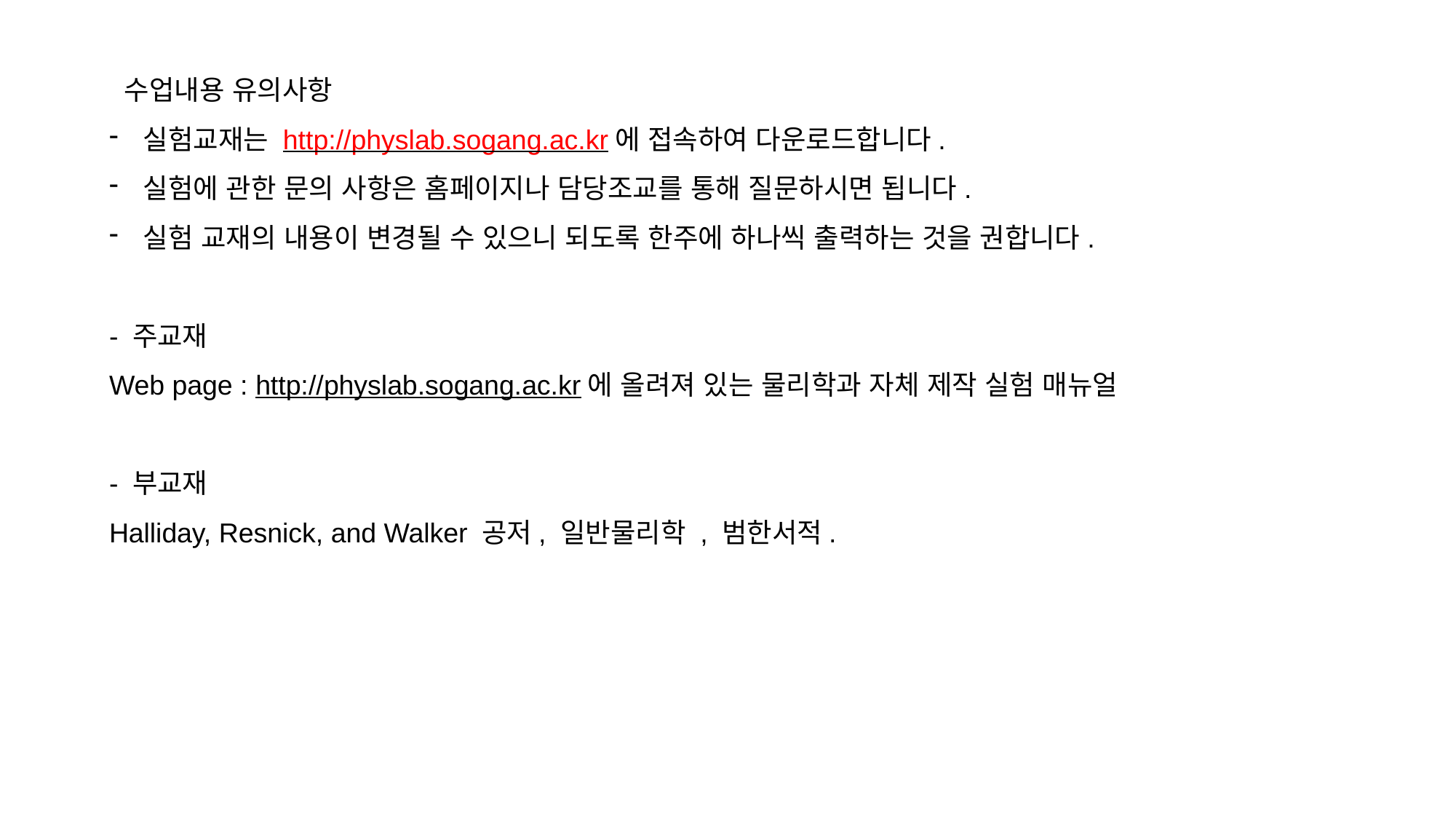

수업내용 유의사항
실험교재는 http://physlab.sogang.ac.kr에 접속하여 다운로드합니다.
실험에 관한 문의 사항은 홈페이지나 담당조교를 통해 질문하시면 됩니다.
실험 교재의 내용이 변경될 수 있으니 되도록 한주에 하나씩 출력하는 것을 권합니다.

- 주교재
Web page : http://physlab.sogang.ac.kr에 올려져 있는 물리학과 자체 제작 실험 매뉴얼

- 부교재
Halliday, Resnick, and Walker 공저, 일반물리학 , 범한서적.